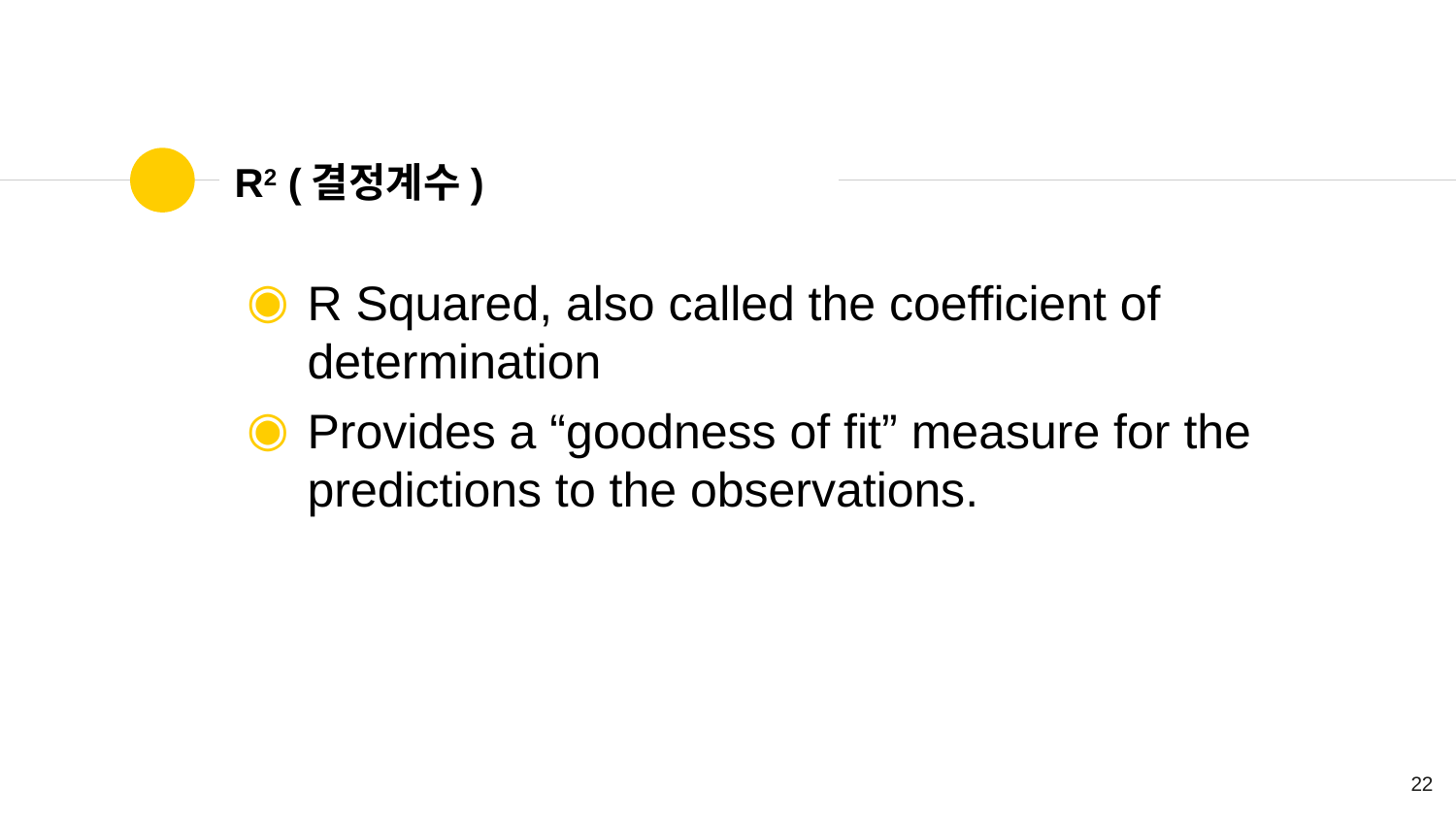

# R2 (결정계수)
R Squared, also called the coefficient of determination
Provides a “goodness of fit” measure for the predictions to the observations.
22